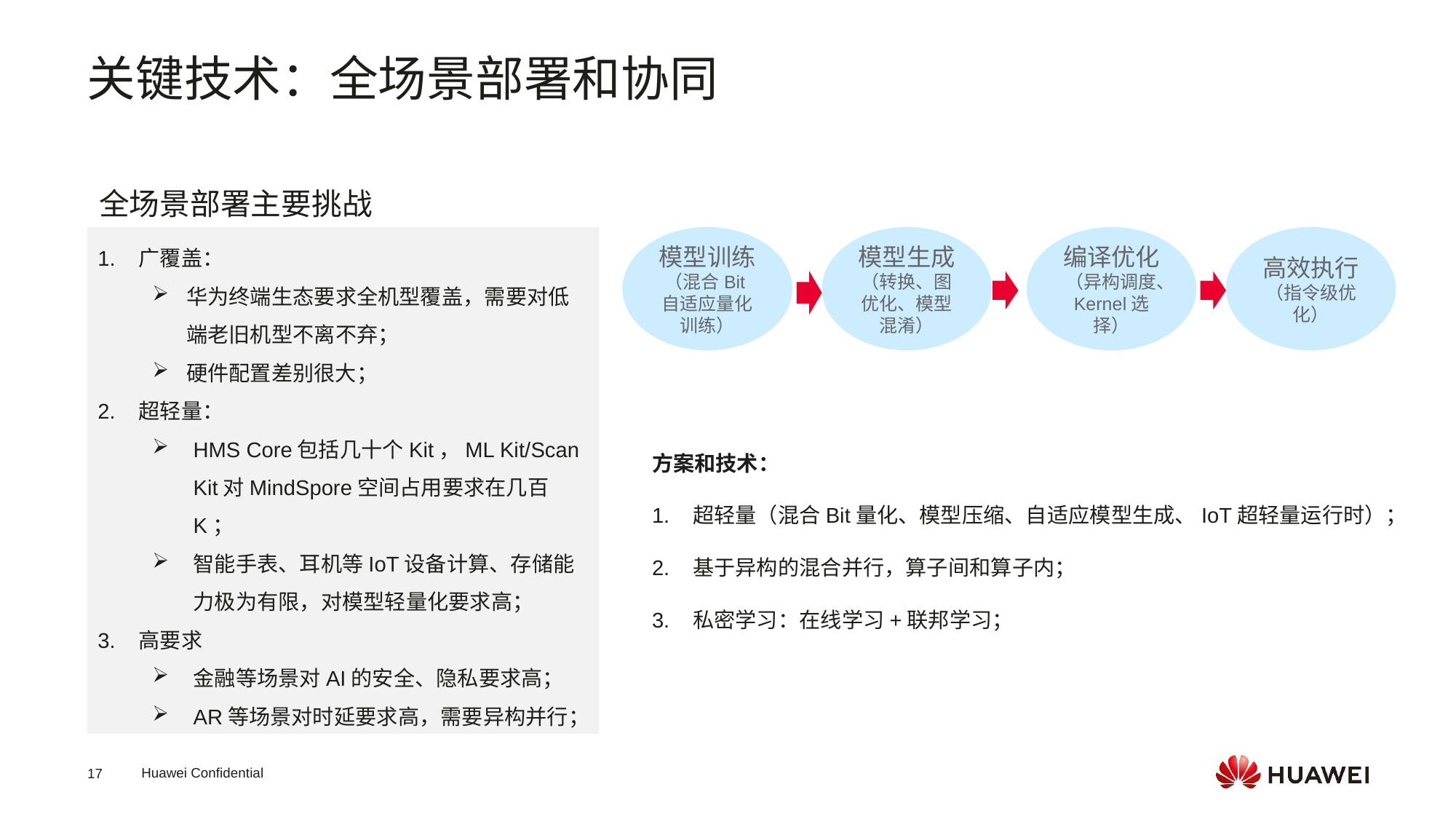

关键技术：全场景部署和协同
全场景部署主要挑战
广覆盖：
华为终端生态要求全机型覆盖，需要对低端老旧机型不离不弃；
硬件配置差别很大；
超轻量：
HMS Core包括几十个Kit，ML Kit/Scan Kit对MindSpore空间占用要求在几百K；
智能手表、耳机等IoT设备计算、存储能力极为有限，对模型轻量化要求高；
高要求
金融等场景对AI的安全、隐私要求高；
AR等场景对时延要求高，需要异构并行；
模型训练
（混合Bit自适应量化训练）
模型生成
（转换、图优化、模型混淆）
编译优化（异构调度、Kernel选择）
高效执行（指令级优化）

方案和技术：
超轻量（混合Bit量化、模型压缩、自适应模型生成、IoT超轻量运行时）；
基于异构的混合并行，算子间和算子内；
私密学习：在线学习+联邦学习；